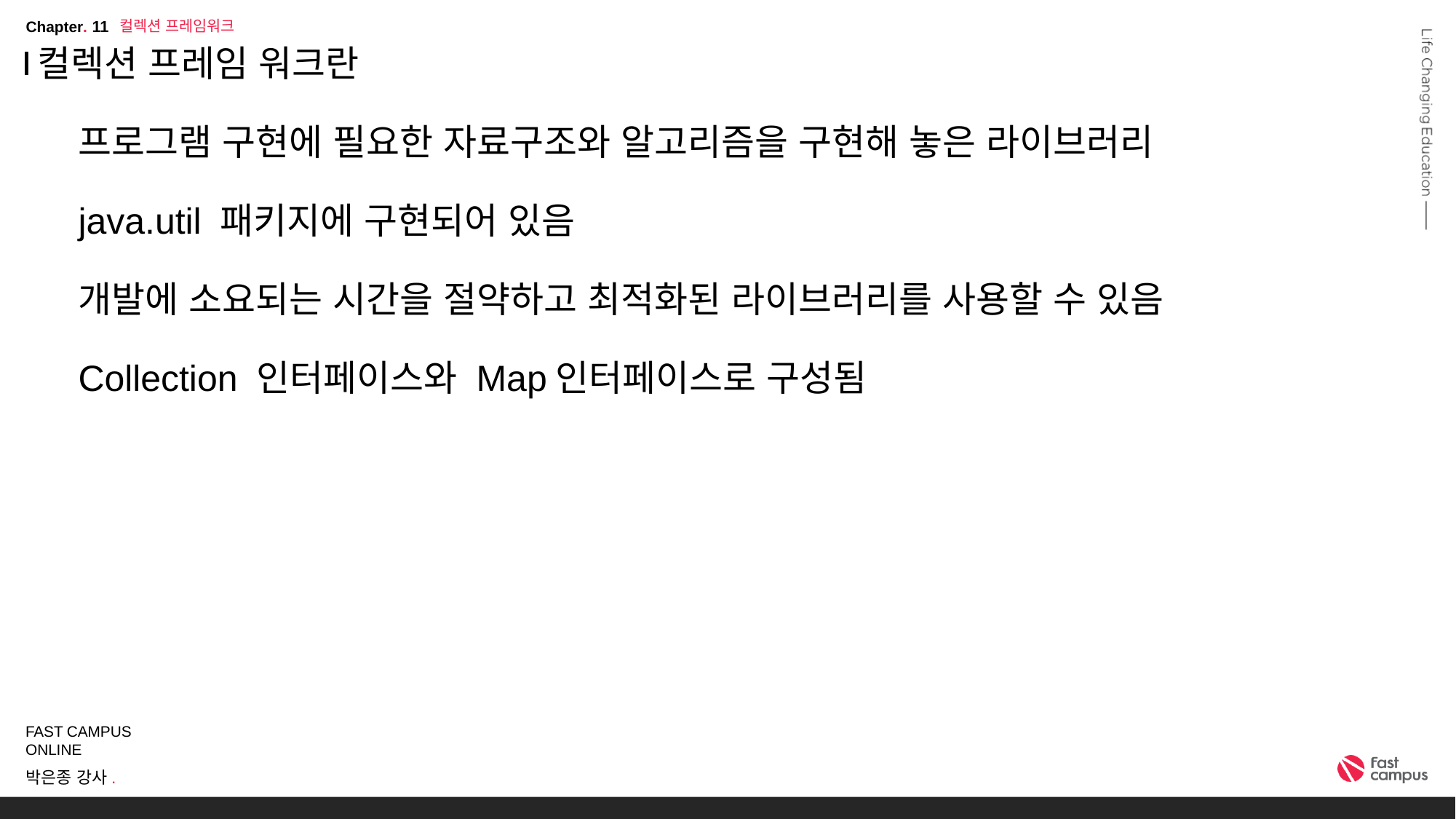

컬렉션 프레임워크
11
# 컬렉션 프레임 워크란 프로그램 구현에 필요한 자료구조와 알고리즘을 구현해 놓은 라이브러리 java.util 패키지에 구현되어 있음 개발에 소요되는 시간을 절약하고 최적화된 라이브러리를 사용할 수 있음 Collection 인터페이스와 Map인터페이스로 구성됨